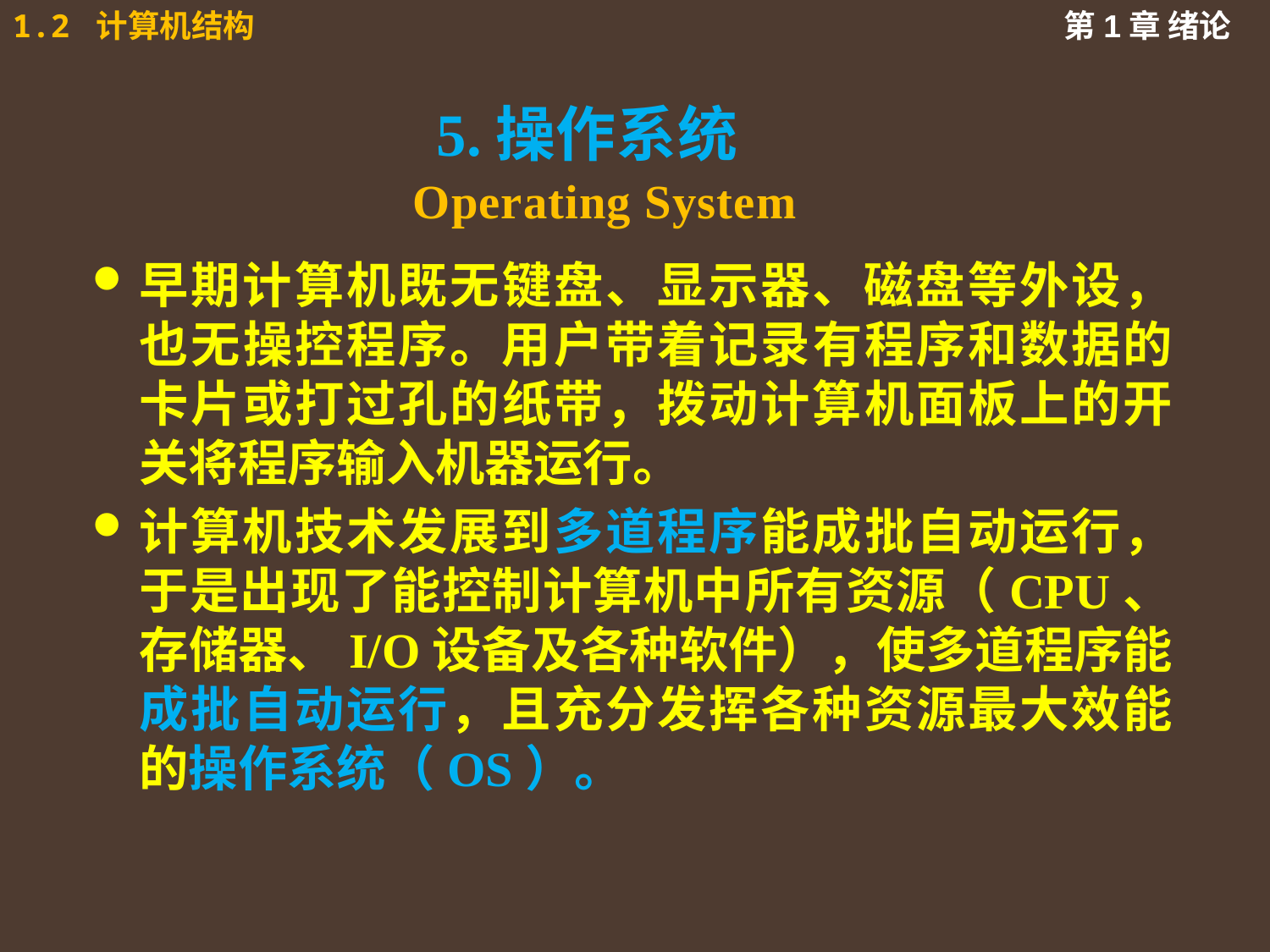

# 5.操作系统 Operating System
早期计算机既无键盘、显示器、磁盘等外设，也无操控程序。用户带着记录有程序和数据的卡片或打过孔的纸带，拨动计算机面板上的开关将程序输入机器运行。
计算机技术发展到多道程序能成批自动运行，于是出现了能控制计算机中所有资源（CPU、存储器、I/O设备及各种软件），使多道程序能成批自动运行，且充分发挥各种资源最大效能的操作系统（OS）。